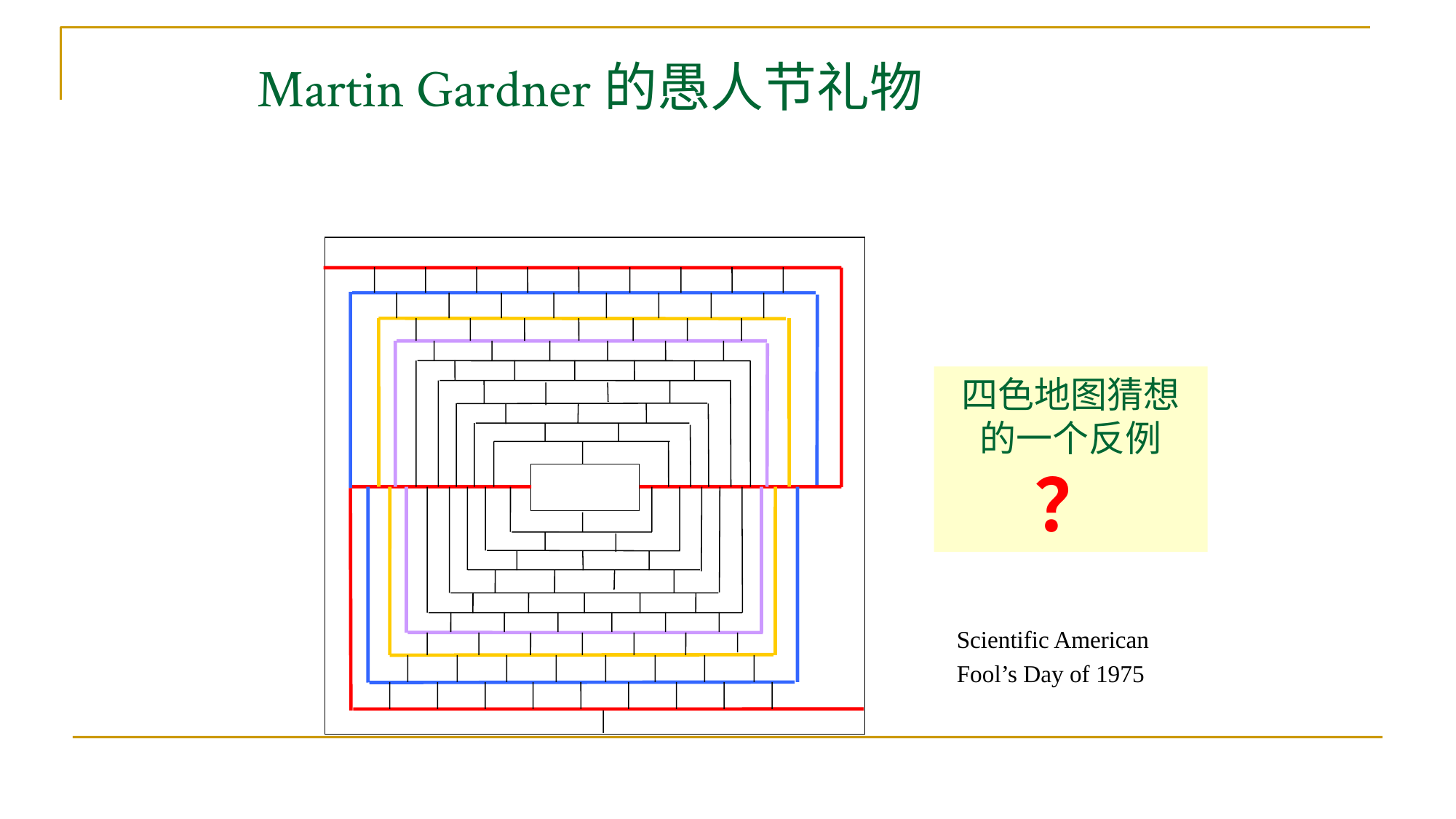

# Martin Gardner的愚人节礼物

四色地图猜想
的一个反例
？
Scientific American
Fool’s Day of 1975